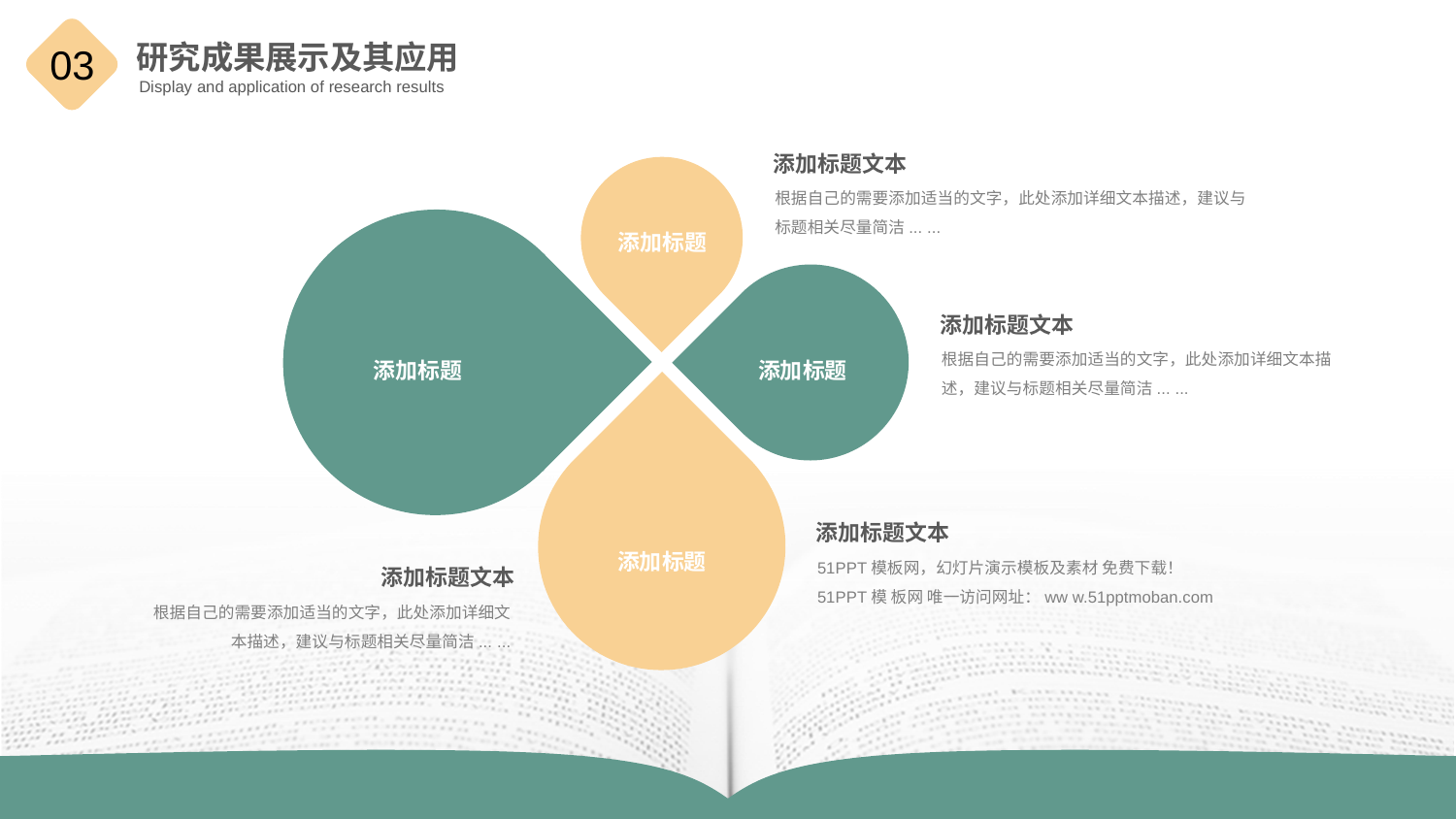

03
研究成果展示及其应用
Display and application of research results
添加标题文本
根据自己的需要添加适当的文字，此处添加详细文本描述，建议与标题相关尽量简洁... ...

添加标题

添加标题

添加标题
添加标题文本
根据自己的需要添加适当的文字，此处添加详细文本描述，建议与标题相关尽量简洁... ...

添加标题
添加标题文本
51PPT模板网，幻灯片演示模板及素材 免费下载！
51PPT模 板网 唯一访问网址：ww w.51pptmoban.com
添加标题文本
根据自己的需要添加适当的文字，此处添加详细文本描述，建议与标题相关尽量简洁... ...